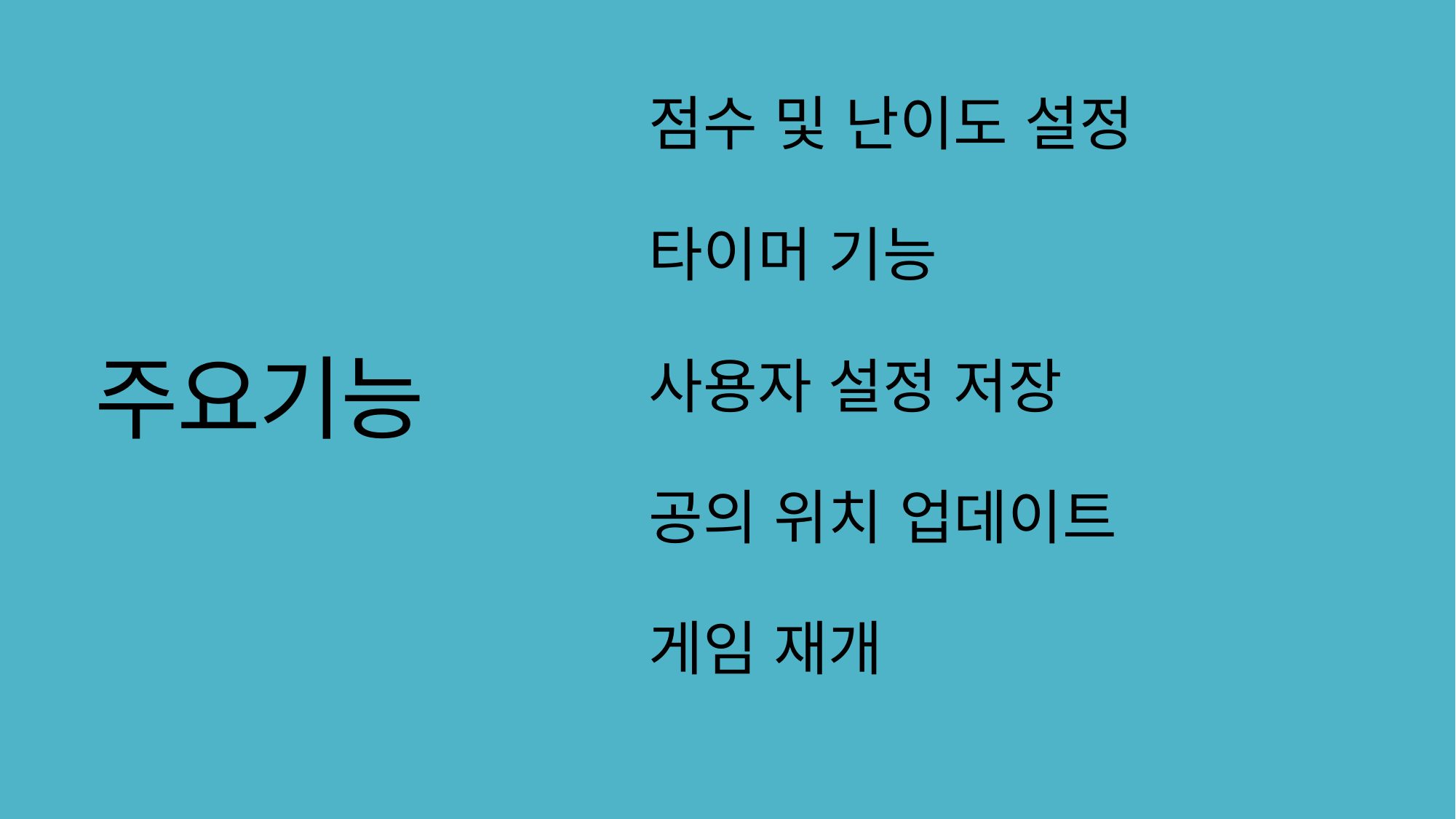

# 주요기능
점수 및 난이도 설정
타이머 기능
사용자 설정 저장
공의 위치 업데이트
게임 재개